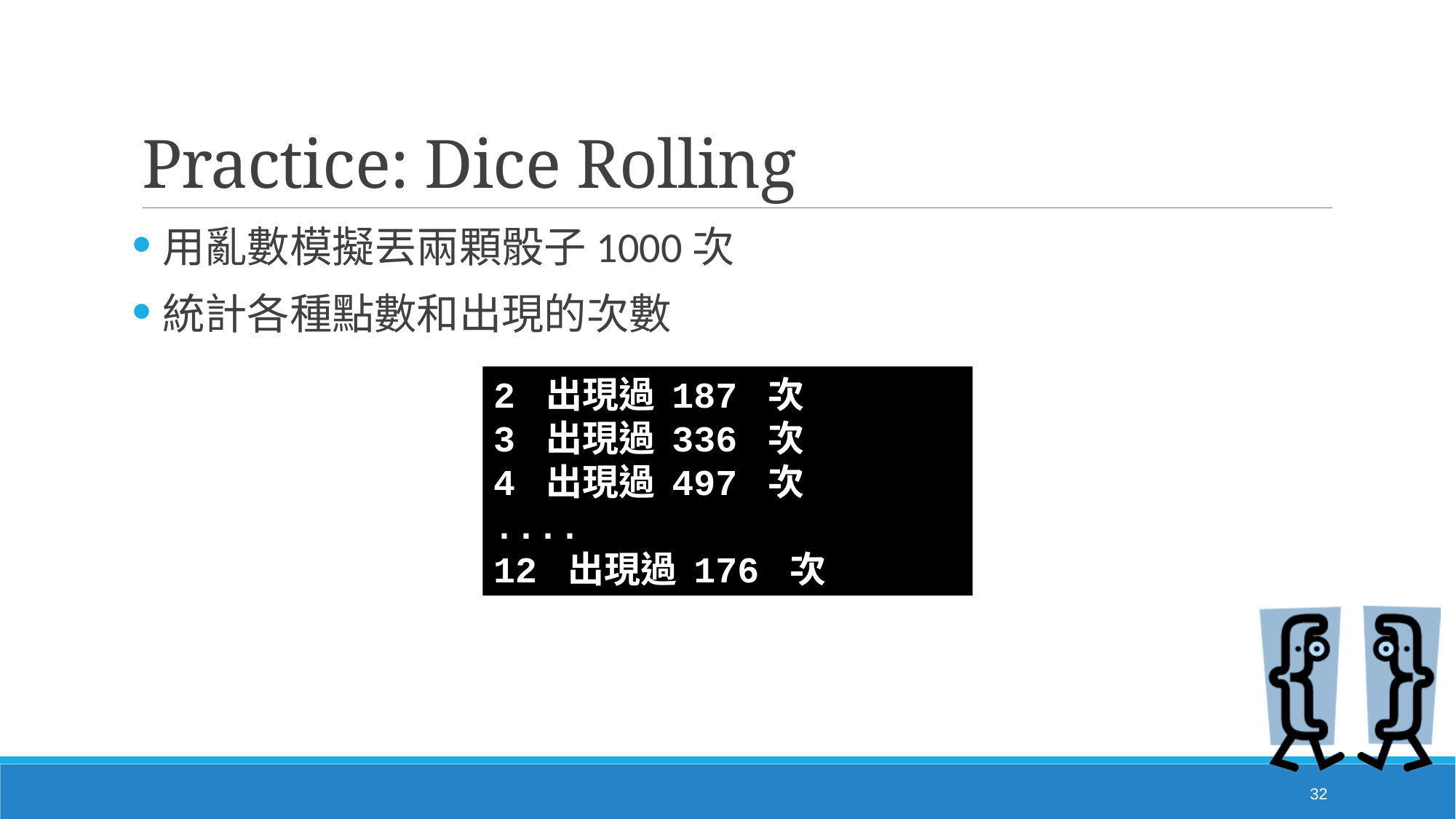

# Practice: Dice Rolling
用亂數模擬丟兩顆骰子1000次
統計各種點數和出現的次數
2 出現過 187 次
3 出現過 336 次
4 出現過 497 次
....
12 出現過 176 次
32